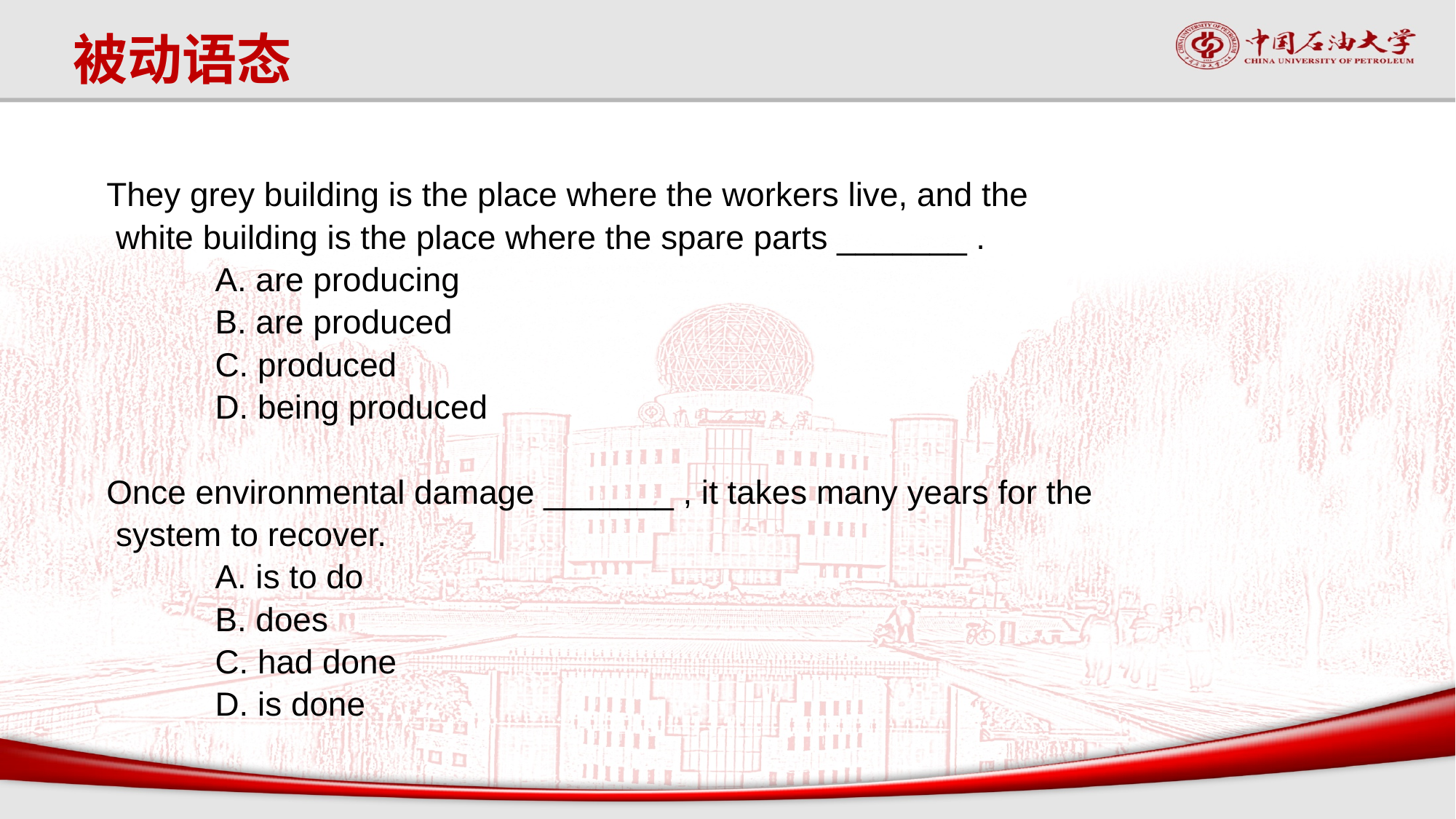

被动语态

   They grey building is the place where the workers live, and the
    white building is the place where the spare parts _______ .
		A. are producing
		B. are produced
		C. produced
		D. being produced

   Once environmental damage _______ , it takes many years for the
    system to recover.
		A. is to do
		B. does
		C. had done
		D. is done